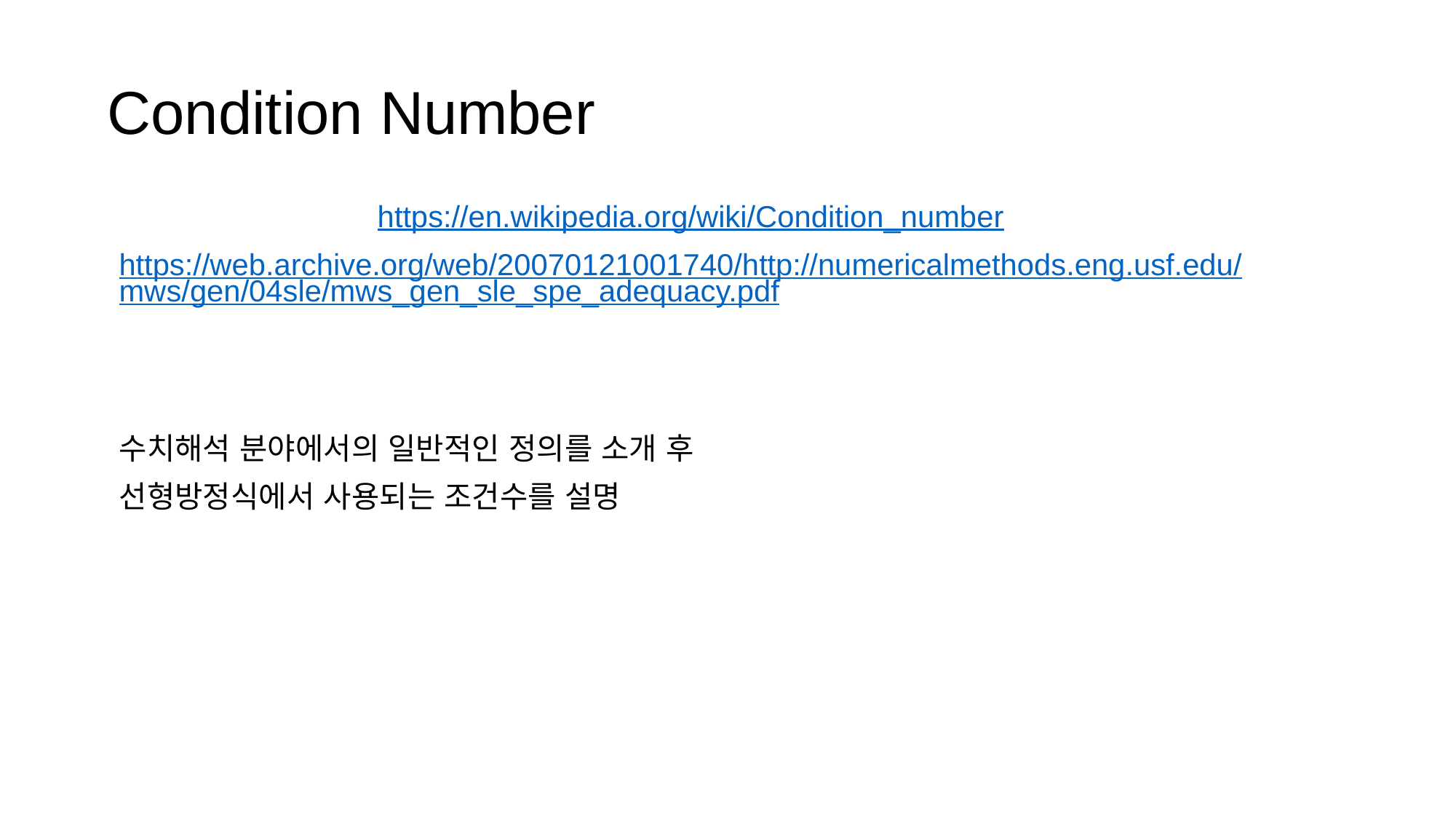

# Condition Number
https://en.wikipedia.org/wiki/Condition_number
https://web.archive.org/web/20070121001740/http://numericalmethods.eng.usf.edu/mws/gen/04sle/mws_gen_sle_spe_adequacy.pdf
수치해석 분야에서의 일반적인 정의를 소개 후
선형방정식에서 사용되는 조건수를 설명